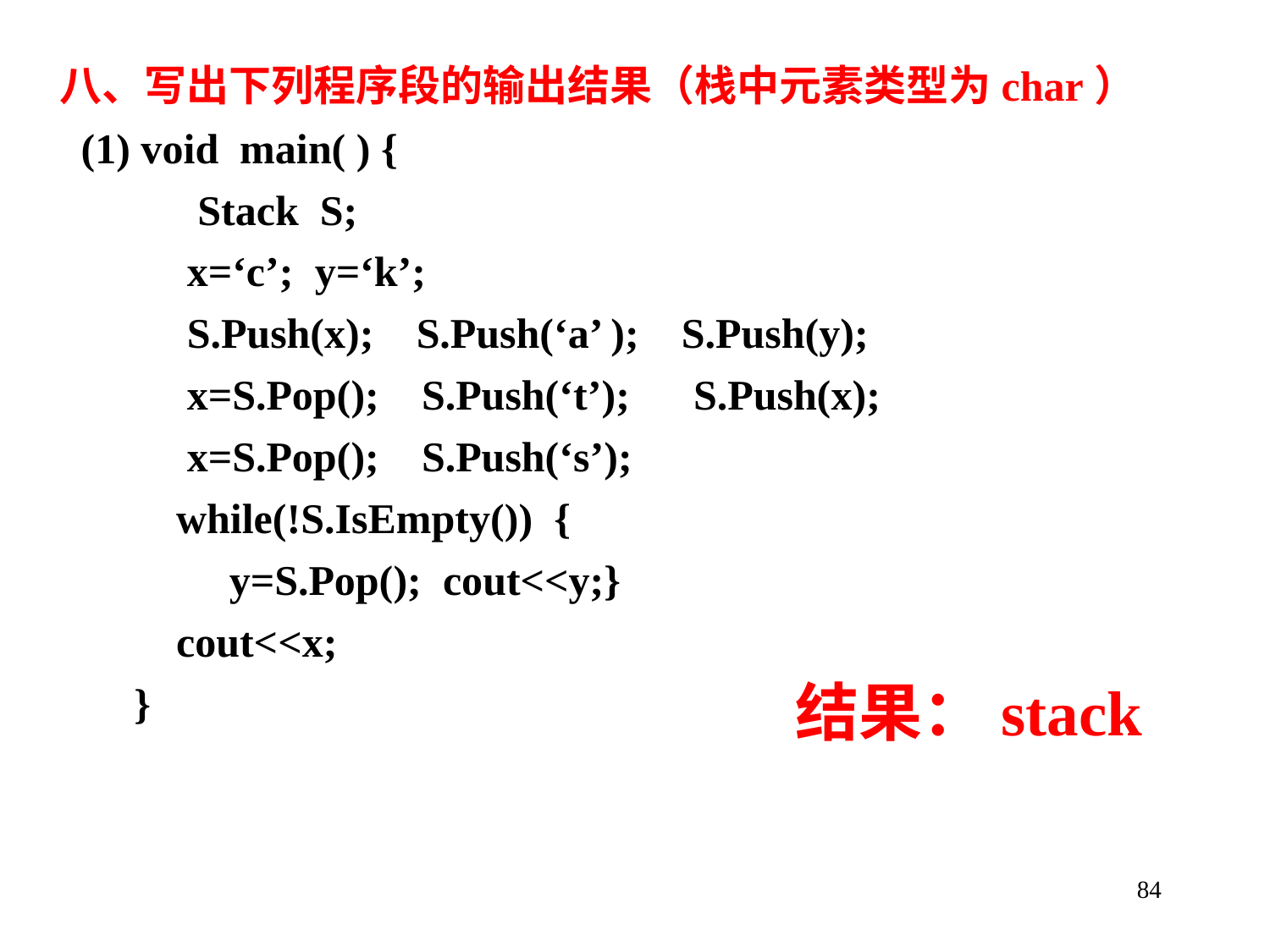

八、写出下列程序段的输出结果（栈中元素类型为char）
  (1) void  main( ) {
             Stack  S;
            x=‘c’;  y=‘k’;
            S.Push(x);    S.Push(‘a’ );    S.Push(y);
            x=S.Pop();    S.Push(‘t’);      S.Push(x);
            x=S.Pop();    S.Push(‘s’);
           while(!S.IsEmpty())  {
                y=S.Pop();  cout<<y;}
           cout<<x;
       }
结果：stack
84